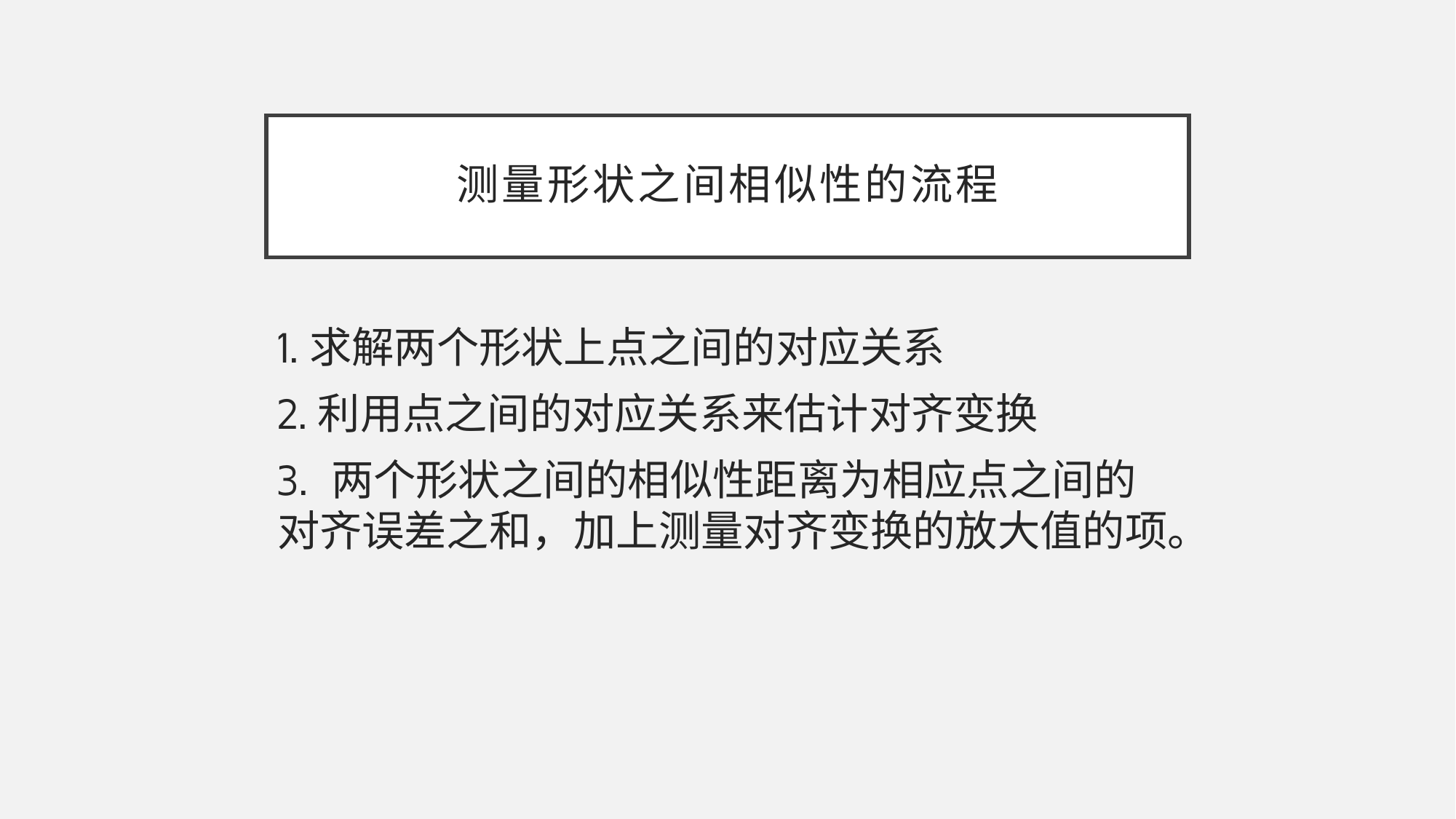

# 测量形状之间相似性的流程
1.求解两个形状上点之间的对应关系
2.利用点之间的对应关系来估计对齐变换
3. 两个形状之间的相似性距离为相应点之间的对齐误差之和，加上测量对齐变换的放大值的项。